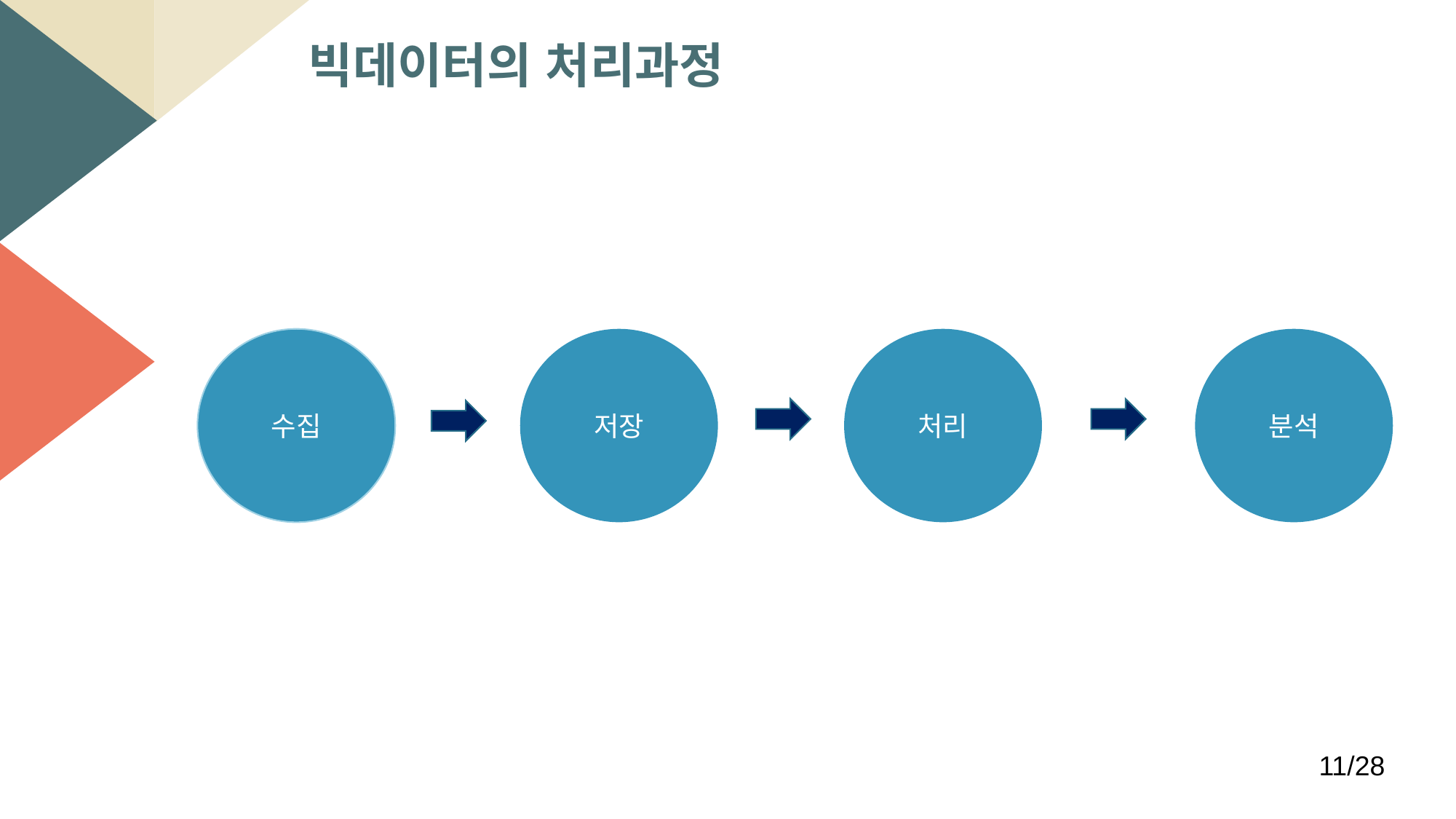

빅데이터의 처리과정
저장
처리
분석
   수집

11/28